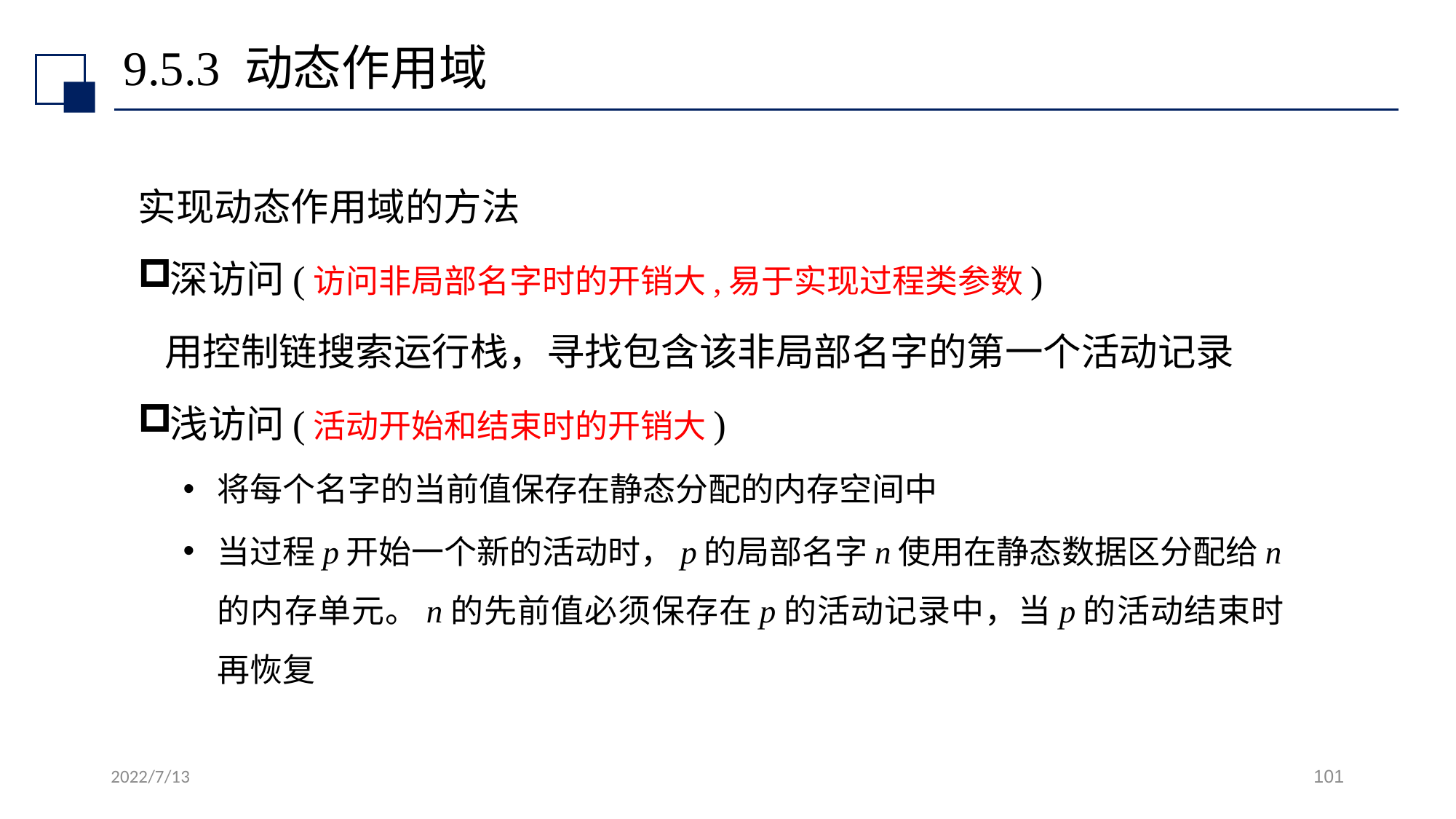

# 9.5.3 动态作用域
实现动态作用域的方法
深访问(访问非局部名字时的开销大,易于实现过程类参数)
	用控制链搜索运行栈，寻找包含该非局部名字的第一个活动记录
浅访问(活动开始和结束时的开销大)
将每个名字的当前值保存在静态分配的内存空间中
当过程p开始一个新的活动时，p的局部名字n使用在静态数据区分配给n的内存单元。n的先前值必须保存在p的活动记录中，当p的活动结束时再恢复
2022/7/13
101